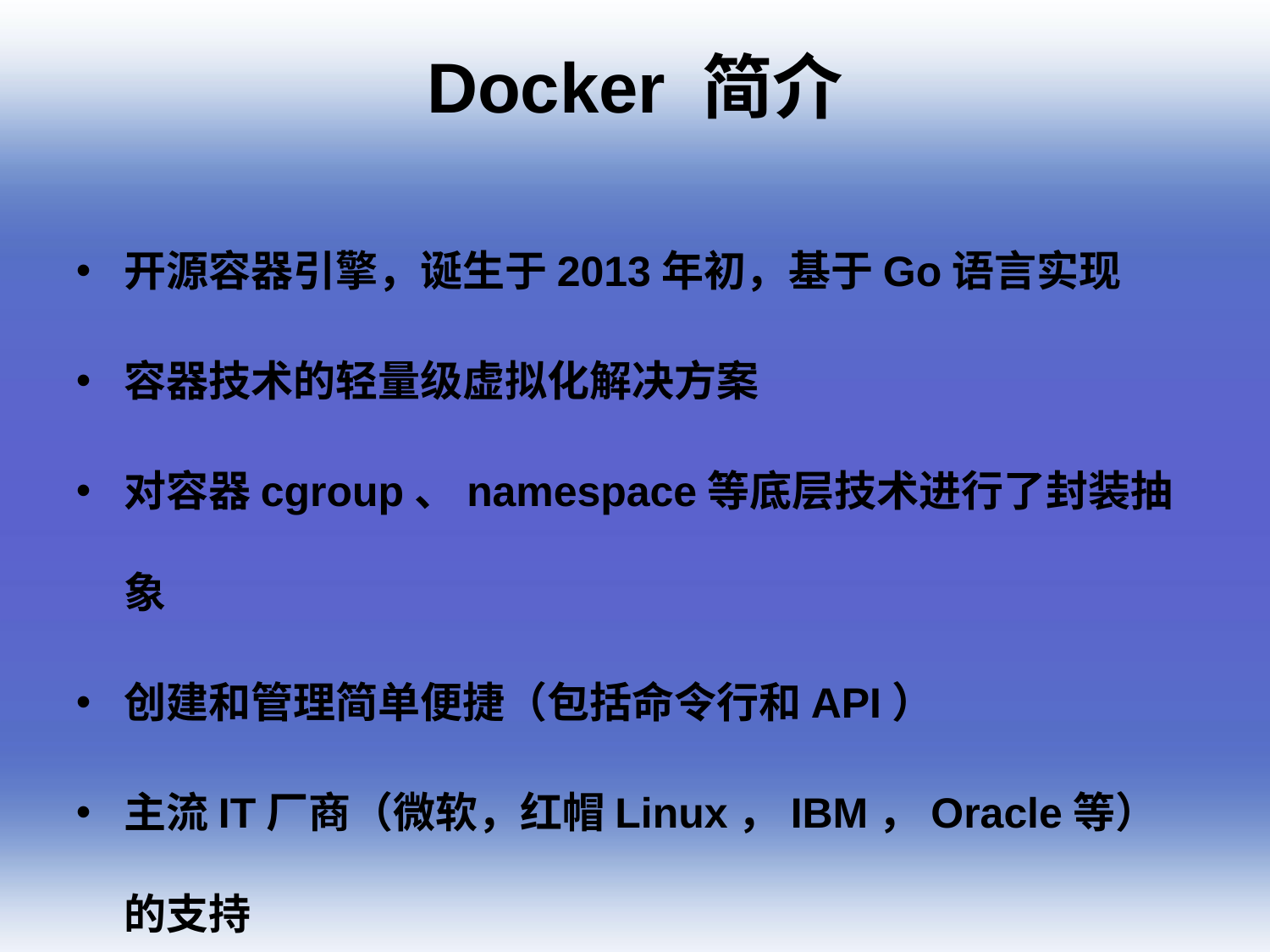

Docker 简介
开源容器引擎，诞生于2013年初，基于Go语言实现
容器技术的轻量级虚拟化解决方案
对容器cgroup、namespace等底层技术进行了封装抽象
创建和管理简单便捷（包括命令行和API）
主流IT厂商（微软，红帽Linux，IBM，Oracle等）的支持